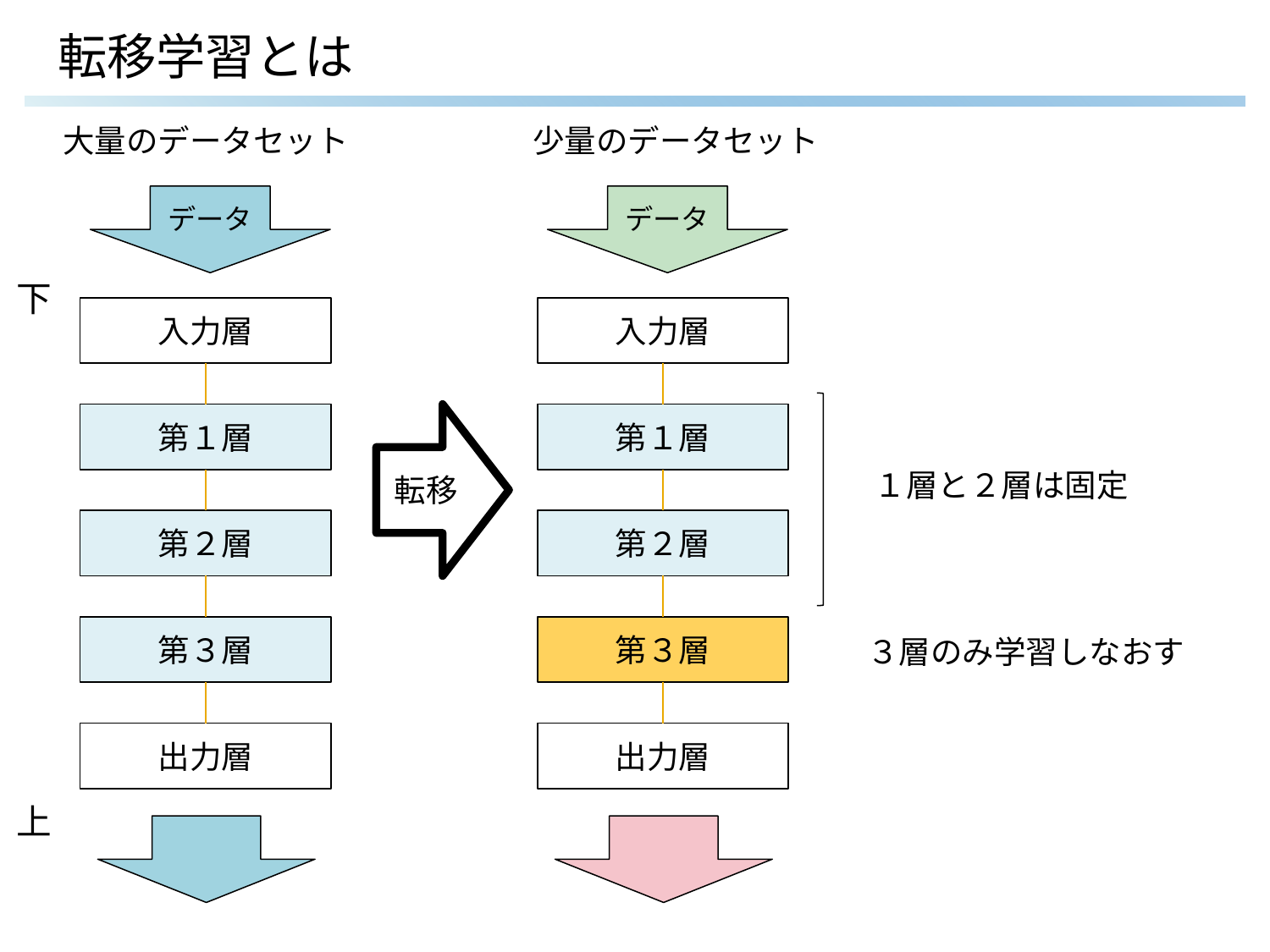

# 転移学習とは
少量のデータセット
大量のデータセット
データ
データ
下
入力層
入力層

第１層
転移
第１層
１層と２層は固定
第２層
第２層
第３層
第３層
３層のみ学習しなおす
出力層
出力層
上